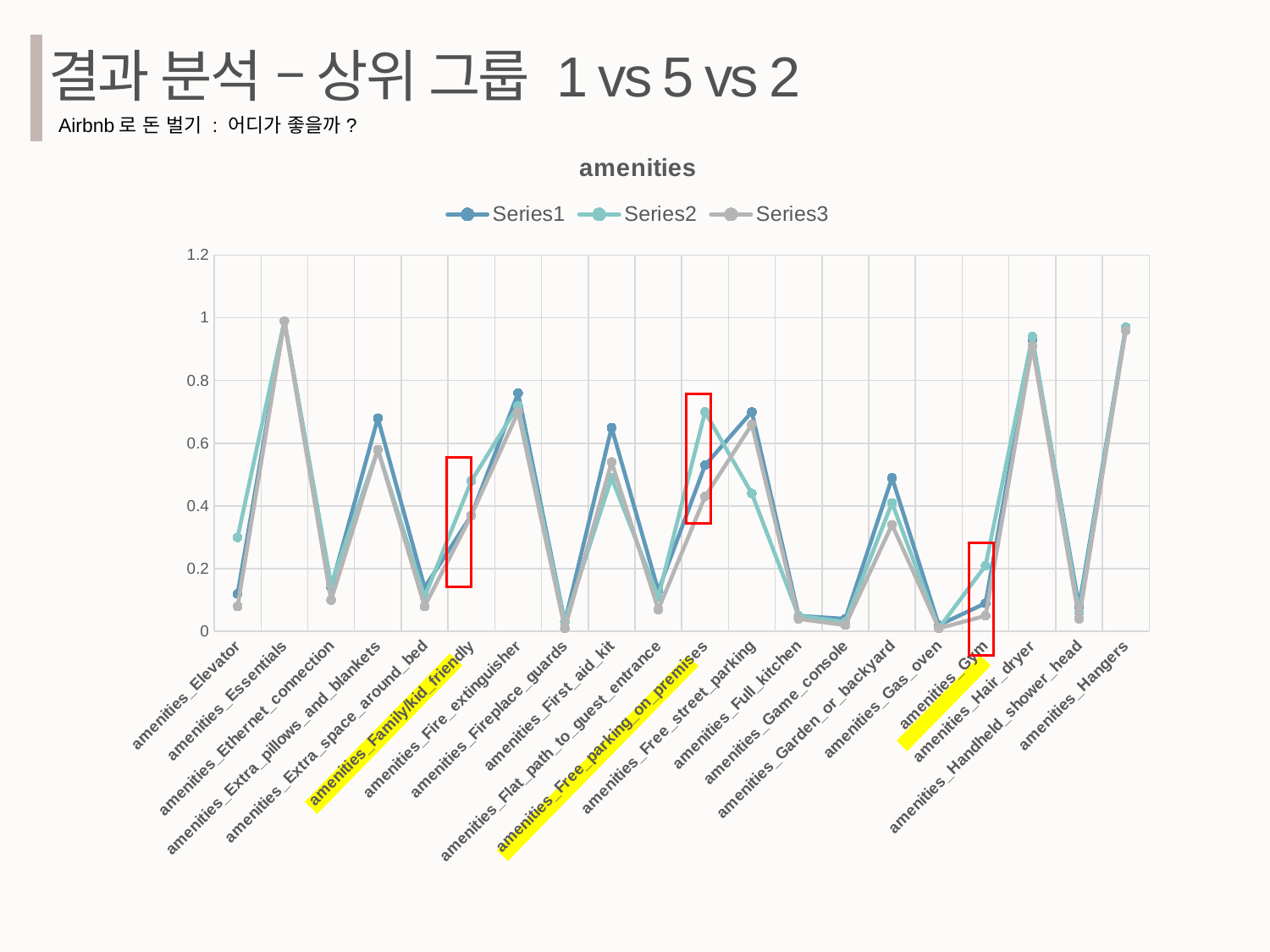

결과 분석 – 상위 그룹 1 vs 5 vs 2
Airbnb로 돈 벌기 : 어디가 좋을까?

### Chart: amenities

| Category |  |  |  |
|---|---|---|---|
| amenities_Elevator | 0.12 | 0.3 | 0.08 |
| amenities_Essentials | 0.99 | 0.99 | 0.99 |
| amenities_Ethernet_connection | 0.14 | 0.15 | 0.1 |
| amenities_Extra_pillows_and_blankets | 0.68 | 0.58 | 0.58 |
| amenities_Extra_space_around_bed | 0.14 | 0.11 | 0.08 |
| amenities_Family/kid_friendly | 0.37 | 0.48 | 0.37 |
| amenities_Fire_extinguisher | 0.76 | 0.72 | 0.7 |
| amenities_Fireplace_guards | 0.03 | 0.03 | 0.01 |
| amenities_First_aid_kit | 0.65 | 0.49 | 0.54 |
| amenities_Flat_path_to_guest_entrance | 0.13 | 0.11 | 0.07 |
| amenities_Free_parking_on_premises | 0.53 | 0.7 | 0.43 |
| amenities_Free_street_parking | 0.7 | 0.44 | 0.66 |
| amenities_Full_kitchen | 0.05 | 0.05 | 0.04 |
| amenities_Game_console | 0.04 | 0.03 | 0.02 |
| amenities_Garden_or_backyard | 0.49 | 0.41 | 0.34 |
| amenities_Gas_oven | 0.02 | 0.01 | 0.01 |
| amenities_Gym | 0.09 | 0.21 | 0.05 |
| amenities_Hair_dryer | 0.93 | 0.94 | 0.91 |
| amenities_Handheld_shower_head | 0.08 | 0.06 | 0.04 |
| amenities_Hangers | 0.97 | 0.97 | 0.96 |